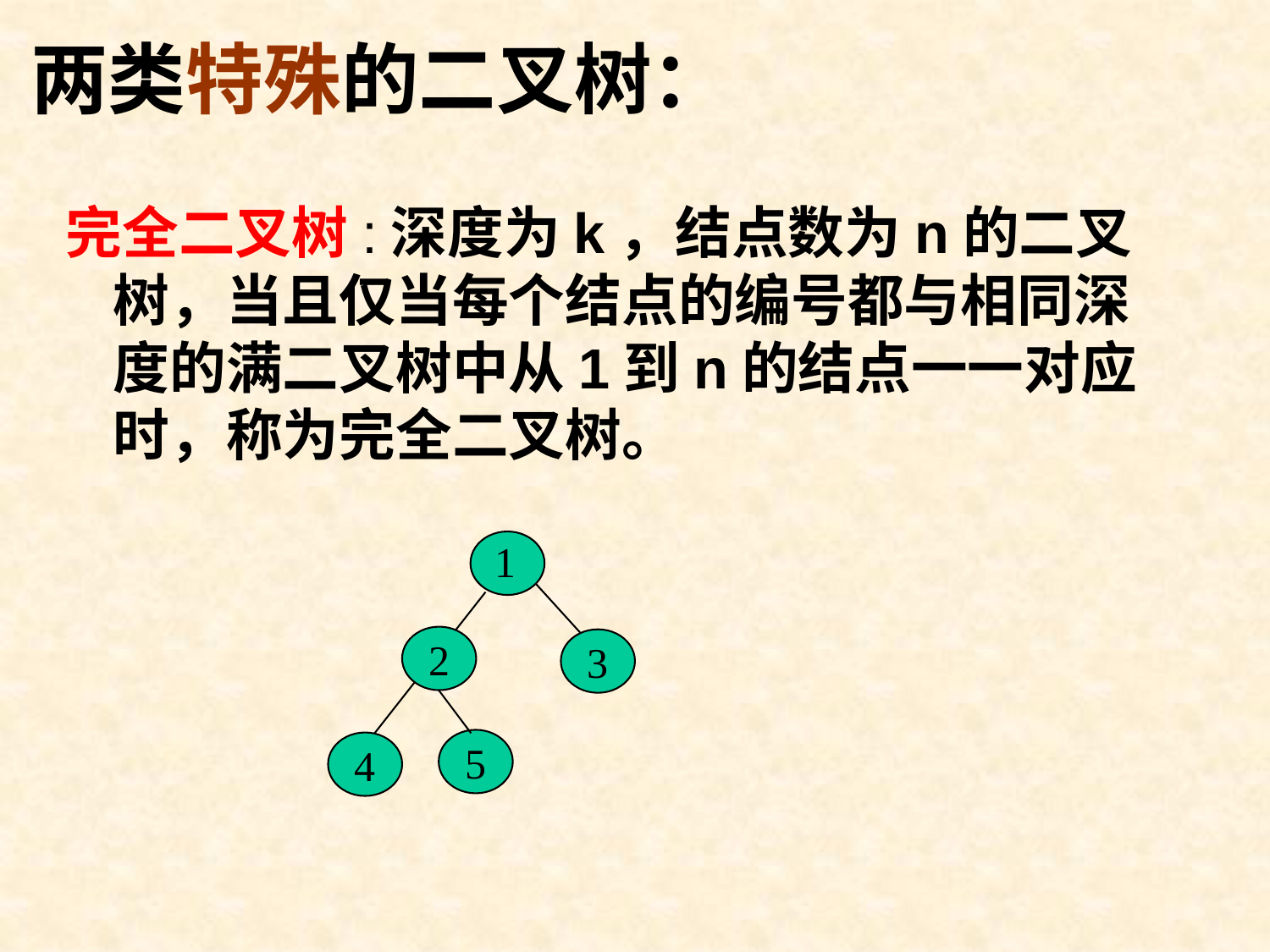

两类特殊的二叉树：
完全二叉树:深度为k，结点数为n的二叉树，当且仅当每个结点的编号都与相同深度的满二叉树中从1到n的结点一一对应时，称为完全二叉树。
1

2

3
5
4